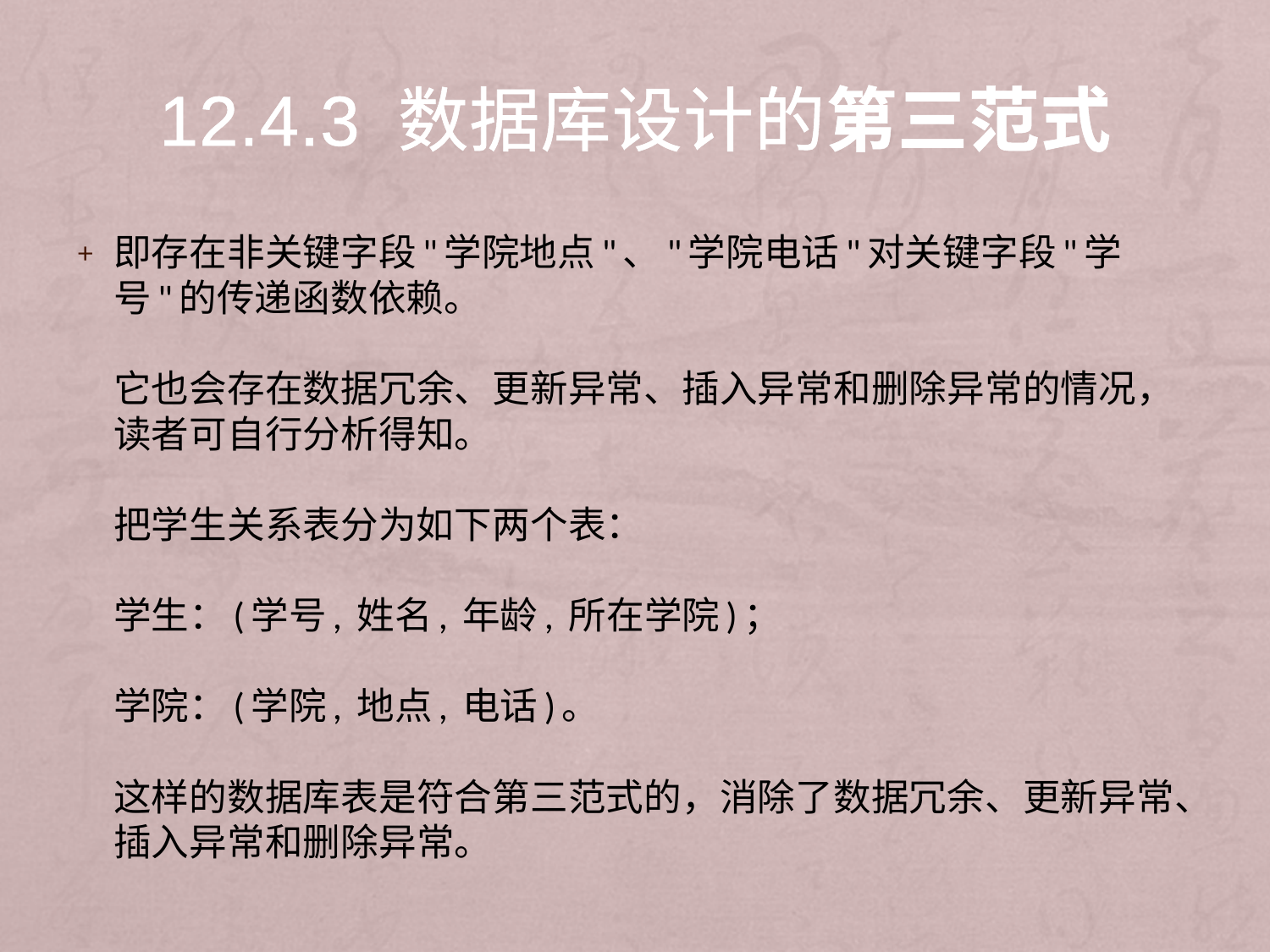

# 12.4.3 数据库设计的第三范式
即存在非关键字段"学院地点"、"学院电话"对关键字段"学号"的传递函数依赖。
它也会存在数据冗余、更新异常、插入异常和删除异常的情况，读者可自行分析得知。
把学生关系表分为如下两个表：
学生：(学号, 姓名, 年龄, 所在学院)；
学院：(学院, 地点, 电话)。
这样的数据库表是符合第三范式的，消除了数据冗余、更新异常、插入异常和删除异常。